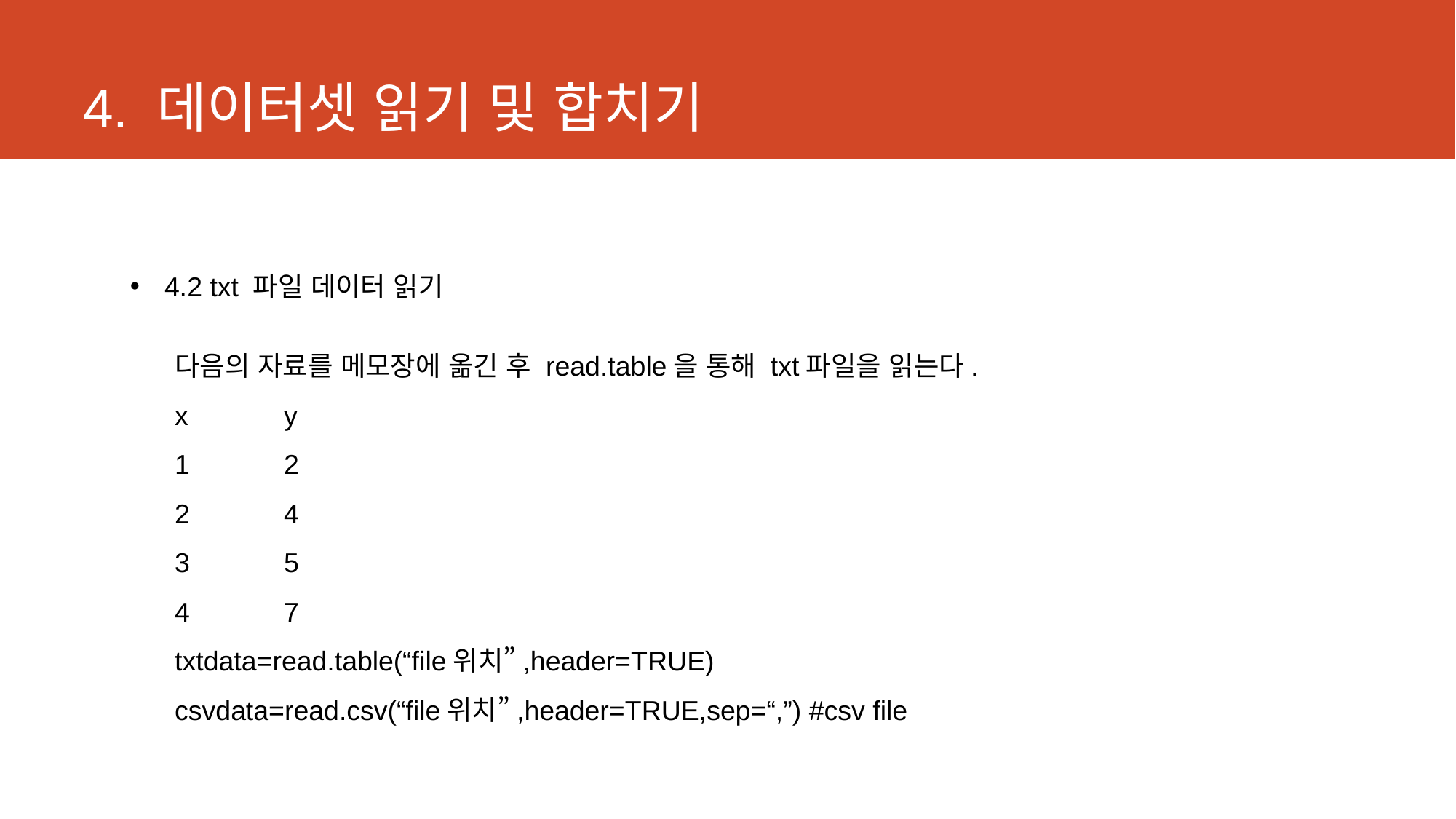

# 4. 데이터셋 읽기 및 합치기
4.2 txt 파일 데이터 읽기
다음의 자료를 메모장에 옮긴 후 read.table을 통해 txt파일을 읽는다.
x	y
1	2
2	4
3	5
4	7
txtdata=read.table(“file위치”,header=TRUE)
csvdata=read.csv(“file위치”,header=TRUE,sep=“,”) #csv file